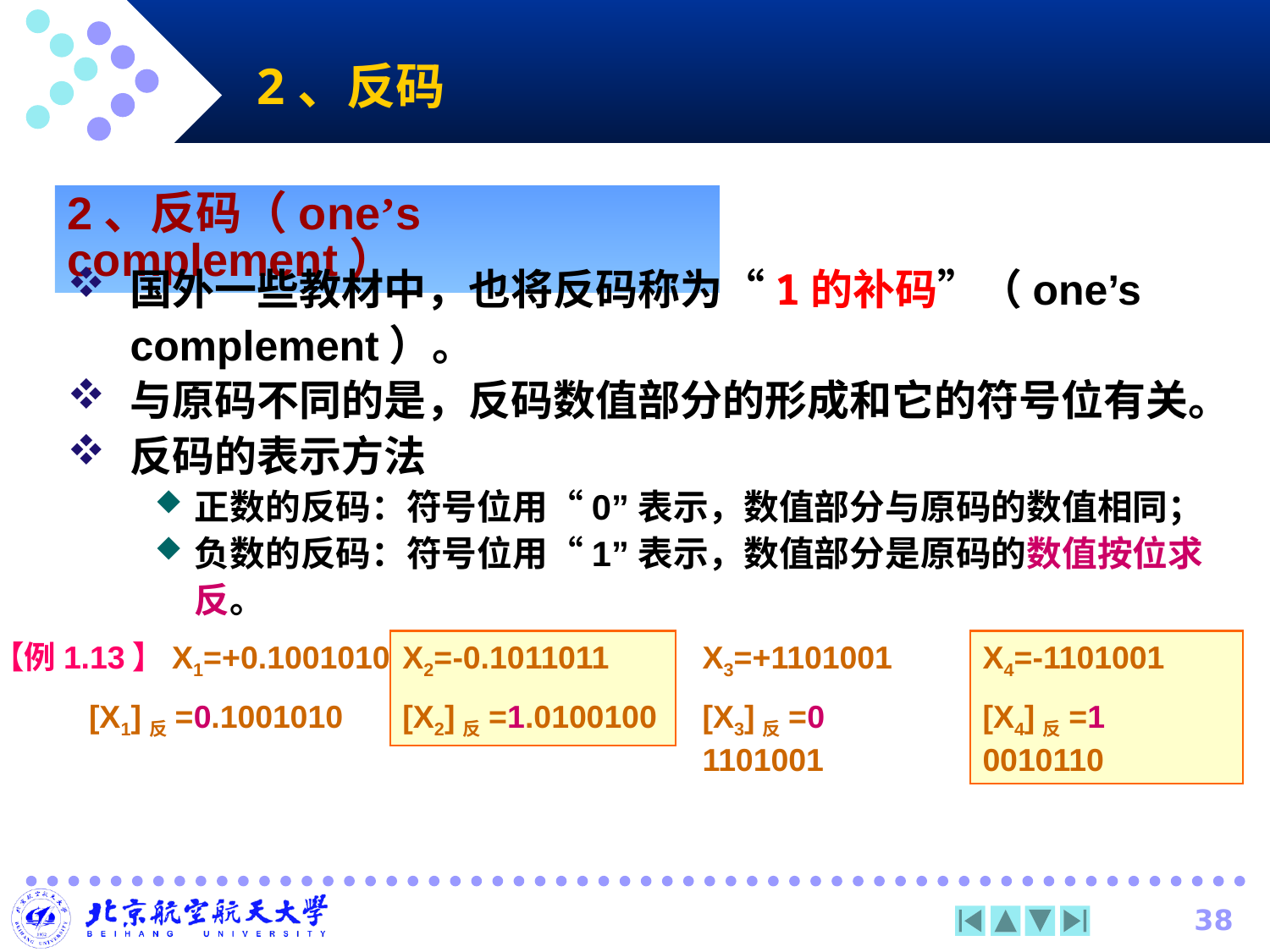

# 2、反码
2、反码（one’s complement）
国外一些教材中，也将反码称为“1的补码”（one’s complement）。
与原码不同的是，反码数值部分的形成和它的符号位有关。
反码的表示方法
正数的反码：符号位用“0”表示，数值部分与原码的数值相同；
负数的反码：符号位用“1”表示，数值部分是原码的数值按位求反。
【例1.13】X1=+0.1001010
            [X1]反=0.1001010
X2=-0.1011011
[X2]反=1.0100100
X3=+1101001
[X3]反=0 1101001
X4=-1101001
[X4]反=1 0010110
38